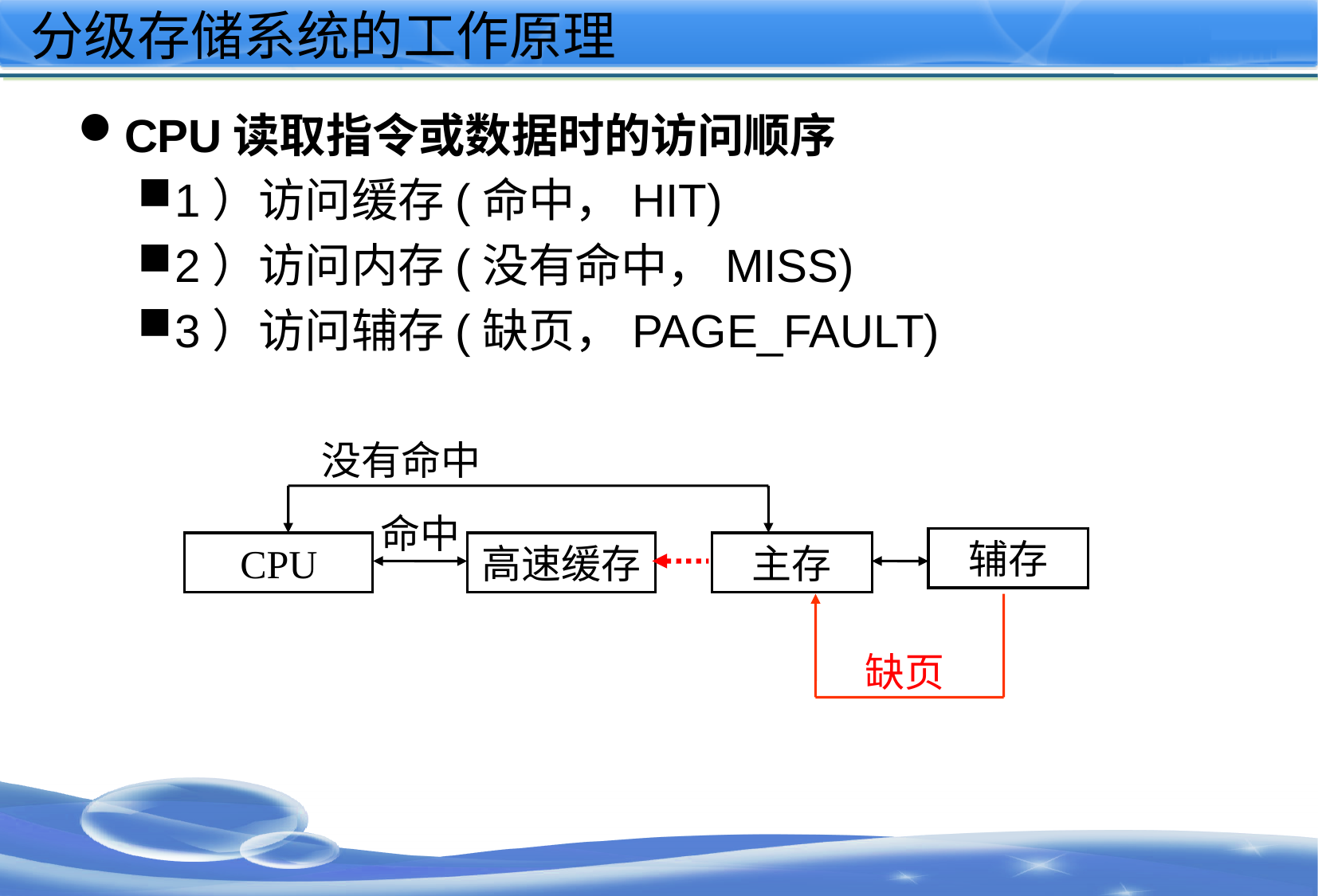

# 分级存储系统的工作原理
CPU读取指令或数据时的访问顺序
1）访问缓存(命中，HIT)
2）访问内存(没有命中，MISS)
3）访问辅存(缺页，PAGE_FAULT)
没有命中

命中
辅存
CPU
高速缓存
主存

缺页